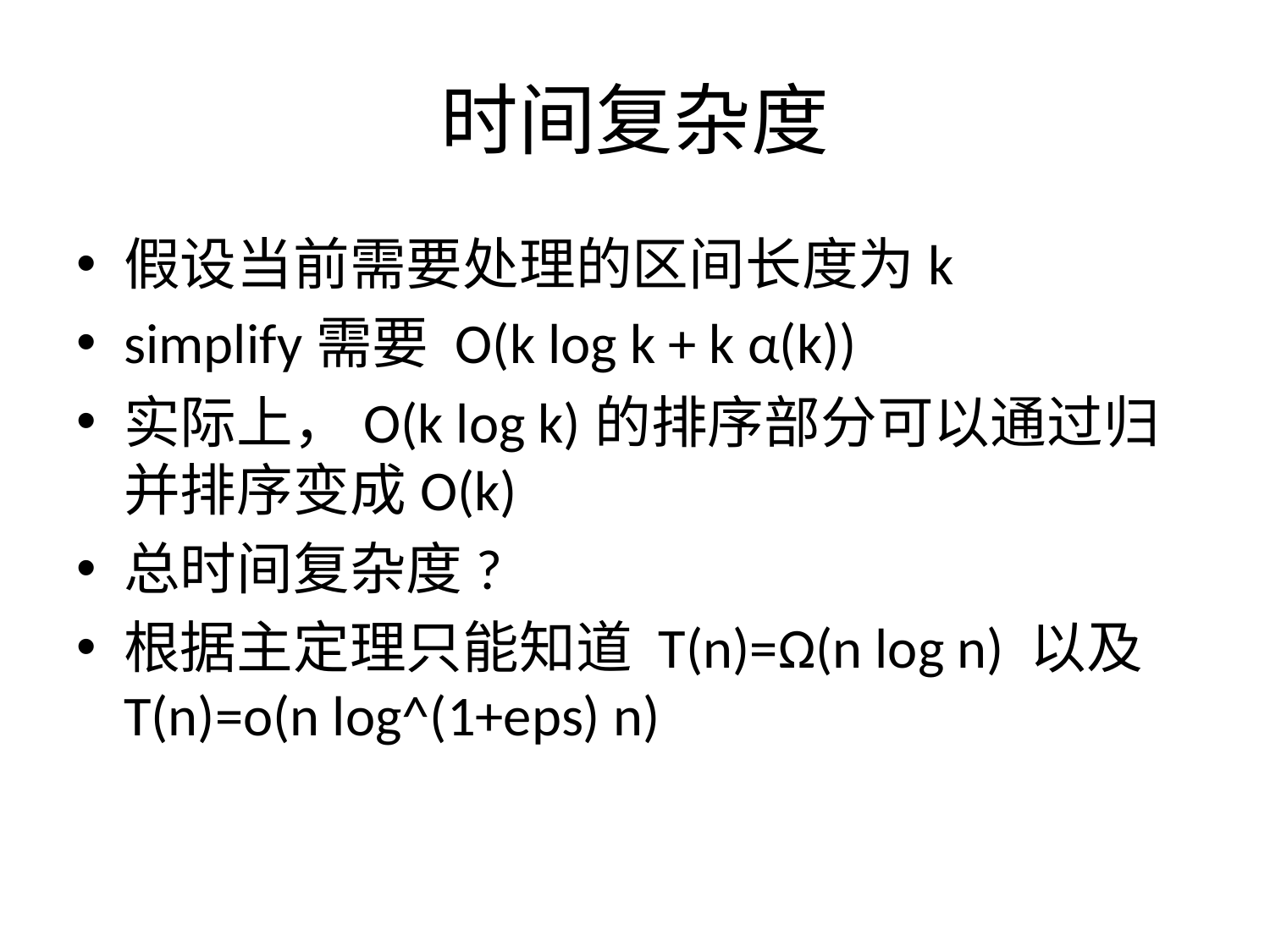

# 时间复杂度
假设当前需要处理的区间长度为k
simplify需要 O(k log k + k α(k))
实际上，O(k log k)的排序部分可以通过归并排序变成O(k)
总时间复杂度?
根据主定理只能知道 T(n)=Ω(n log n) 以及 T(n)=o(n log^(1+eps) n)